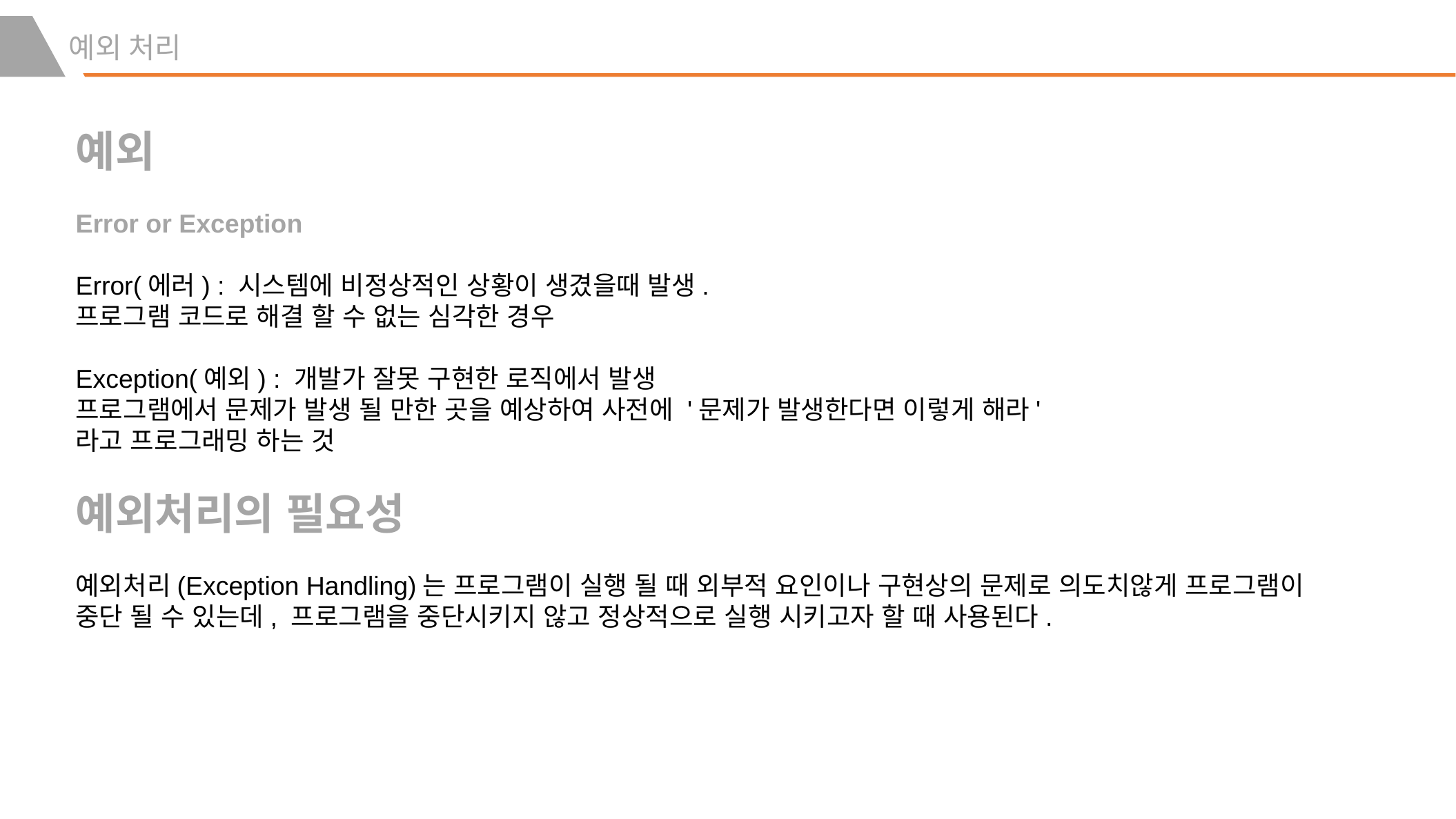

예외 처리

예외

Error or Exception

Error(에러) : 시스템에 비정상적인 상황이 생겼을때 발생.
프로그램 코드로 해결 할 수 없는 심각한 경우

Exception(예외) : 개발가 잘못 구현한 로직에서 발생
프로그램에서 문제가 발생 될 만한 곳을 예상하여 사전에 '문제가 발생한다면 이렇게 해라'
라고 프로그래밍 하는 것

예외처리의 필요성

예외처리(Exception Handling)는 프로그램이 실행 될 때 외부적 요인이나 구현상의 문제로 의도치않게 프로그램이 중단 될 수 있는데, 프로그램을 중단시키지 않고 정상적으로 실행 시키고자 할 때 사용된다.